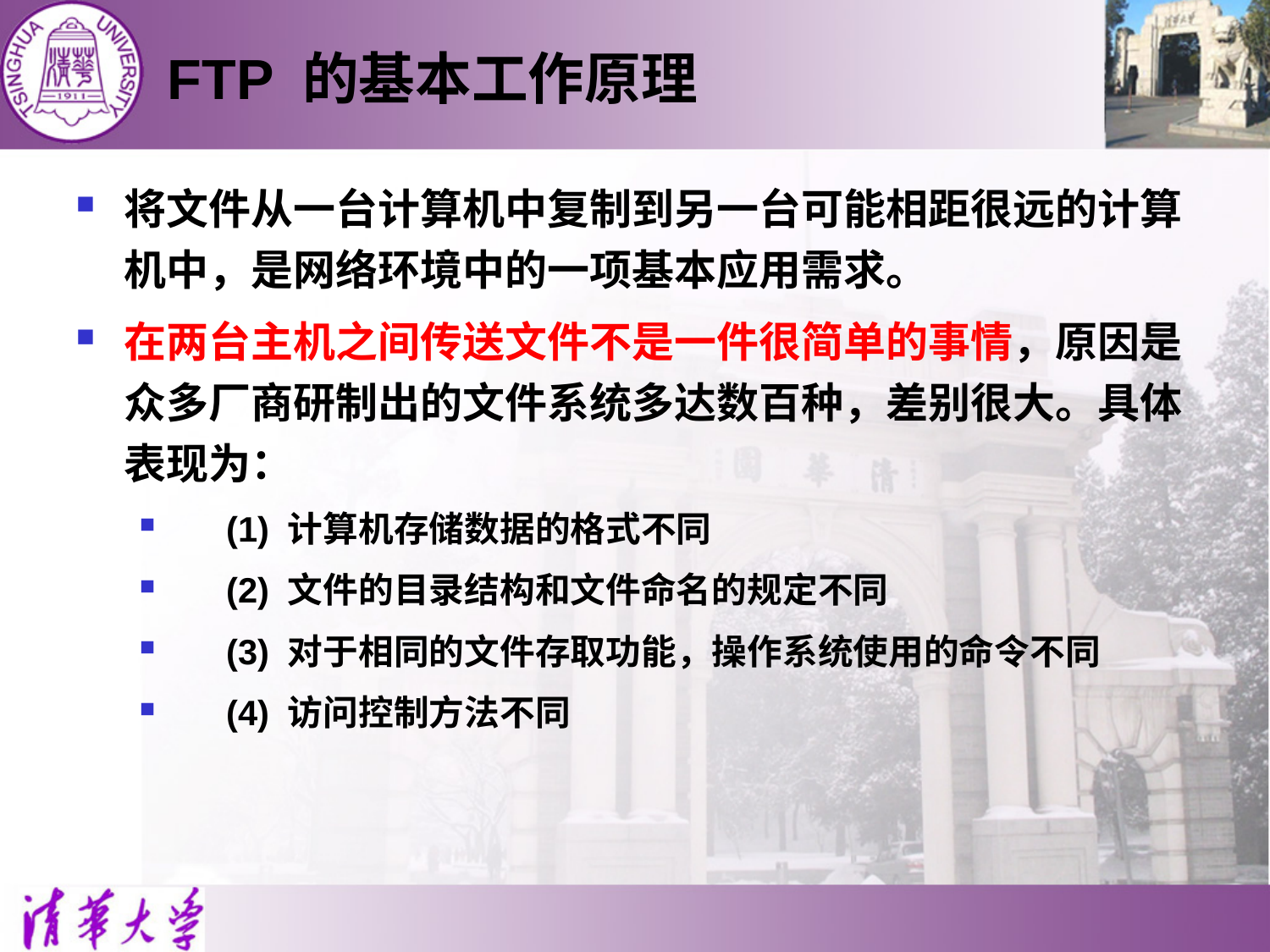

FTP 的基本工作原理
将文件从一台计算机中复制到另一台可能相距很远的计算机中，是网络环境中的一项基本应用需求。
在两台主机之间传送文件不是一件很简单的事情，原因是众多厂商研制出的文件系统多达数百种，差别很大。具体表现为：
    (1) 计算机存储数据的格式不同
    (2) 文件的目录结构和文件命名的规定不同
    (3) 对于相同的文件存取功能，操作系统使用的命令不同
    (4) 访问控制方法不同